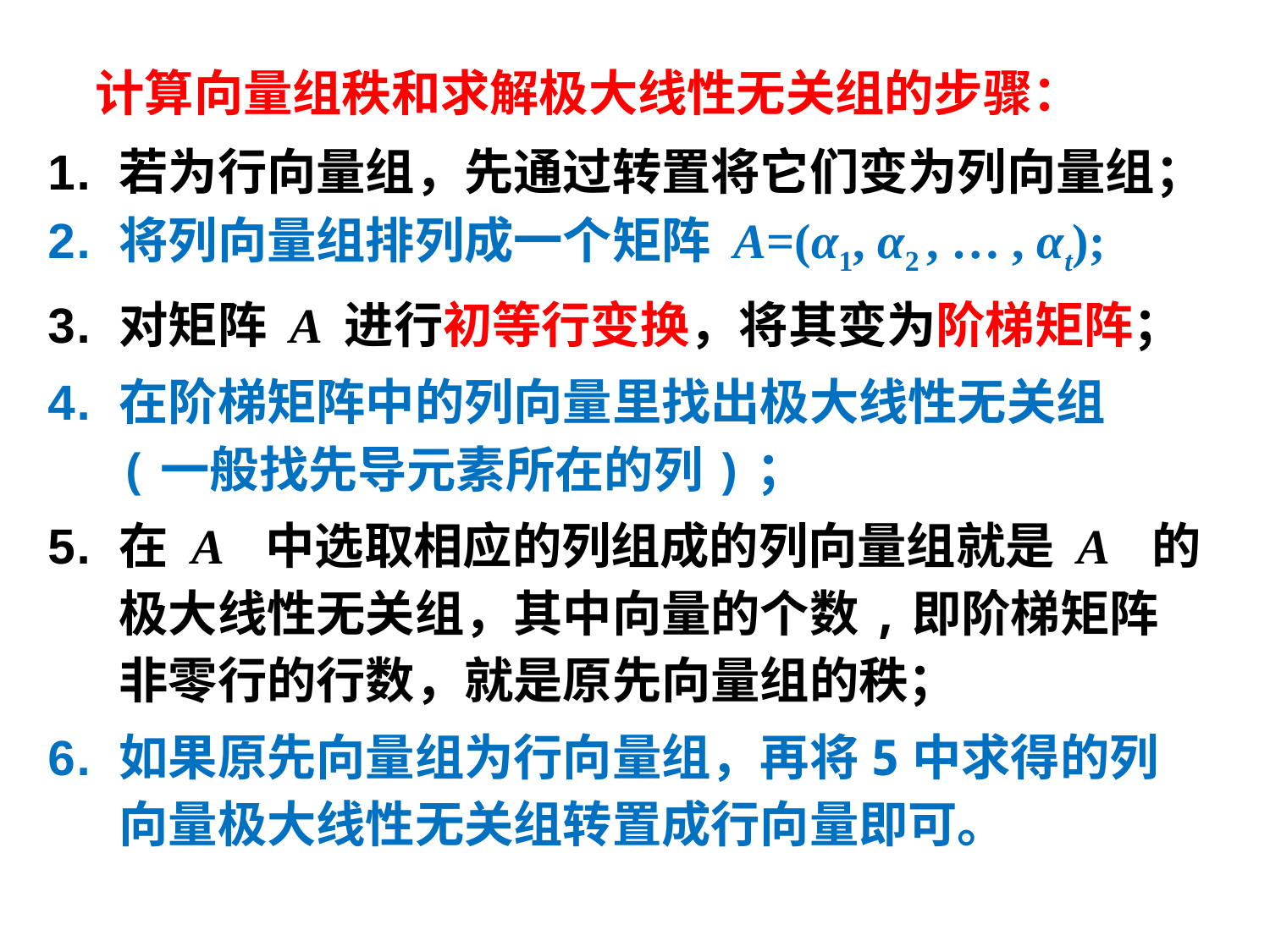

计算向量组秩和求解极大线性无关组的步骤：
若为行向量组，先通过转置将它们变为列向量组；
将列向量组排列成一个矩阵 A=(α1, α2 , … , αt);
对矩阵 A 进行初等行变换，将其变为阶梯矩阵；
在阶梯矩阵中的列向量里找出极大线性无关组(一般找先导元素所在的列)；
在 A 中选取相应的列组成的列向量组就是 A 的极大线性无关组，其中向量的个数,即阶梯矩阵非零行的行数，就是原先向量组的秩；
如果原先向量组为行向量组，再将5中求得的列向量极大线性无关组转置成行向量即可。